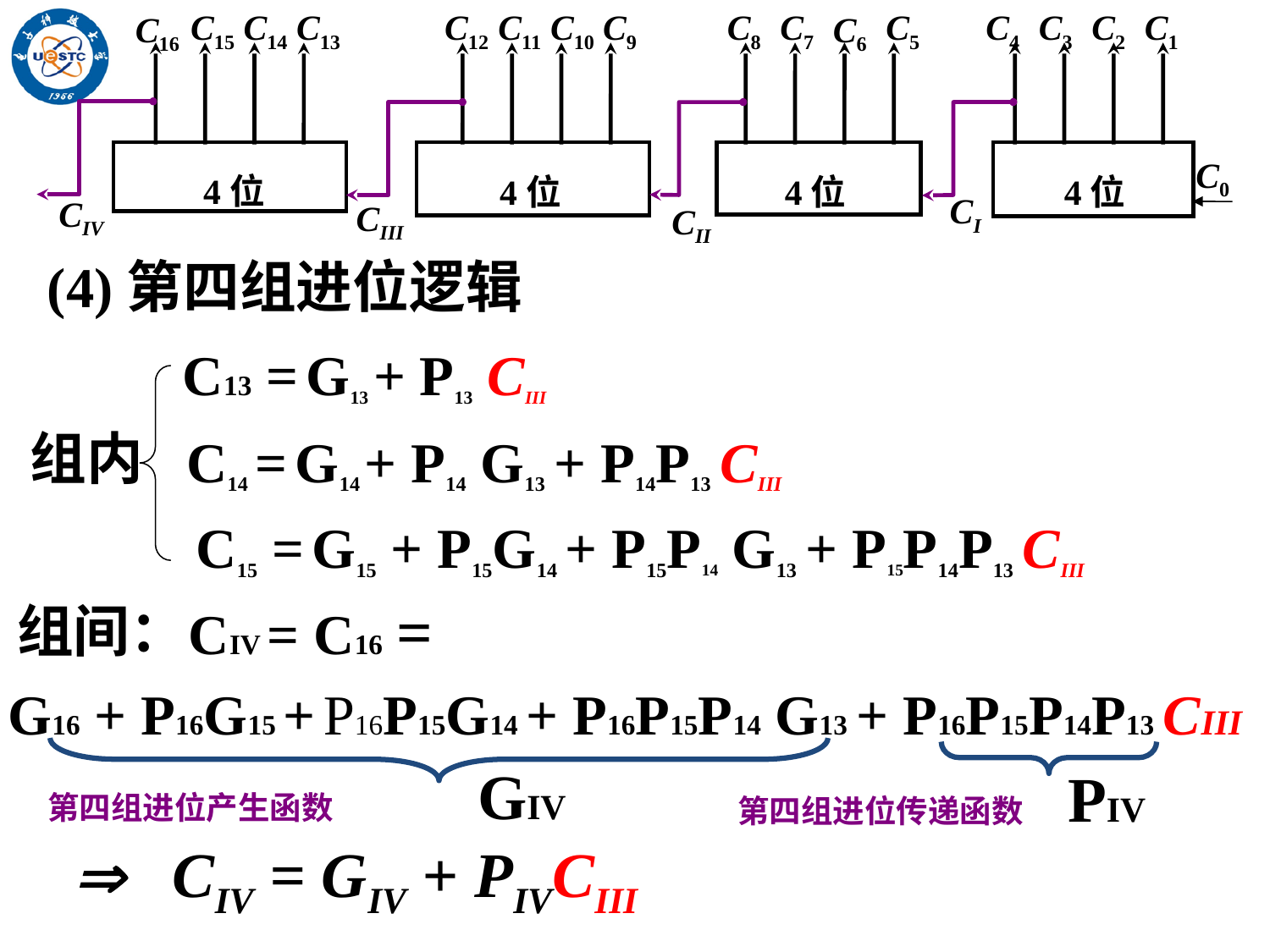

C15
C14
C13
C16
C12
C11
C10
C9
C8
C7
C5
C6
C4
C3
C2
C1

        4位

        4位

      4位

      4位
C0
CI
CIV
CIII
CII

(4)第四组进位逻辑
C13  = G13 + P13 CIII

组内
 C14 = G14 + P14 G13 + P14P13 CIII
 C15  = G15 + P15G14  + P15P14 G13 + P15P14P13 CIII
 CIV = C16  =
组间：

G16 + P16G15 + P16P15G14  + P16P15P14 G13 + P16P15P14P13 CIII
GIV
PIV
第四组进位产生函数
第四组进位传递函数
⇒   CIV = GIV + PIVCIII